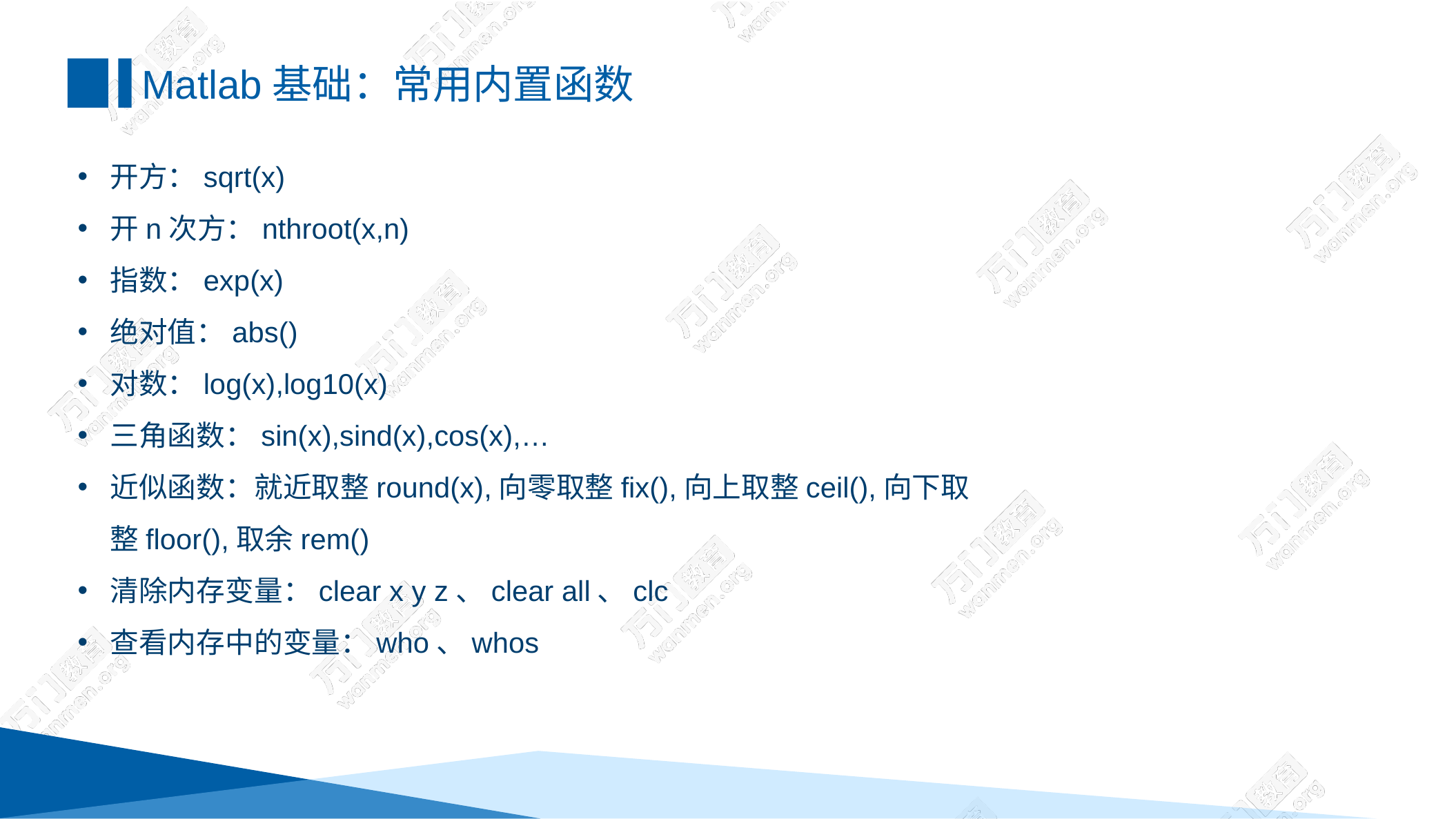

Matlab基础：常用内置函数

开方：sqrt(x)
开n次方：nthroot(x,n)
指数：exp(x)
绝对值：abs()
对数：log(x),log10(x)
三角函数：sin(x),sind(x),cos(x),…
近似函数：就近取整round(x),向零取整fix(),向上取整ceil(),向下取整floor(),取余rem()
清除内存变量：clear x y z、clear all、clc
查看内存中的变量：who、whos